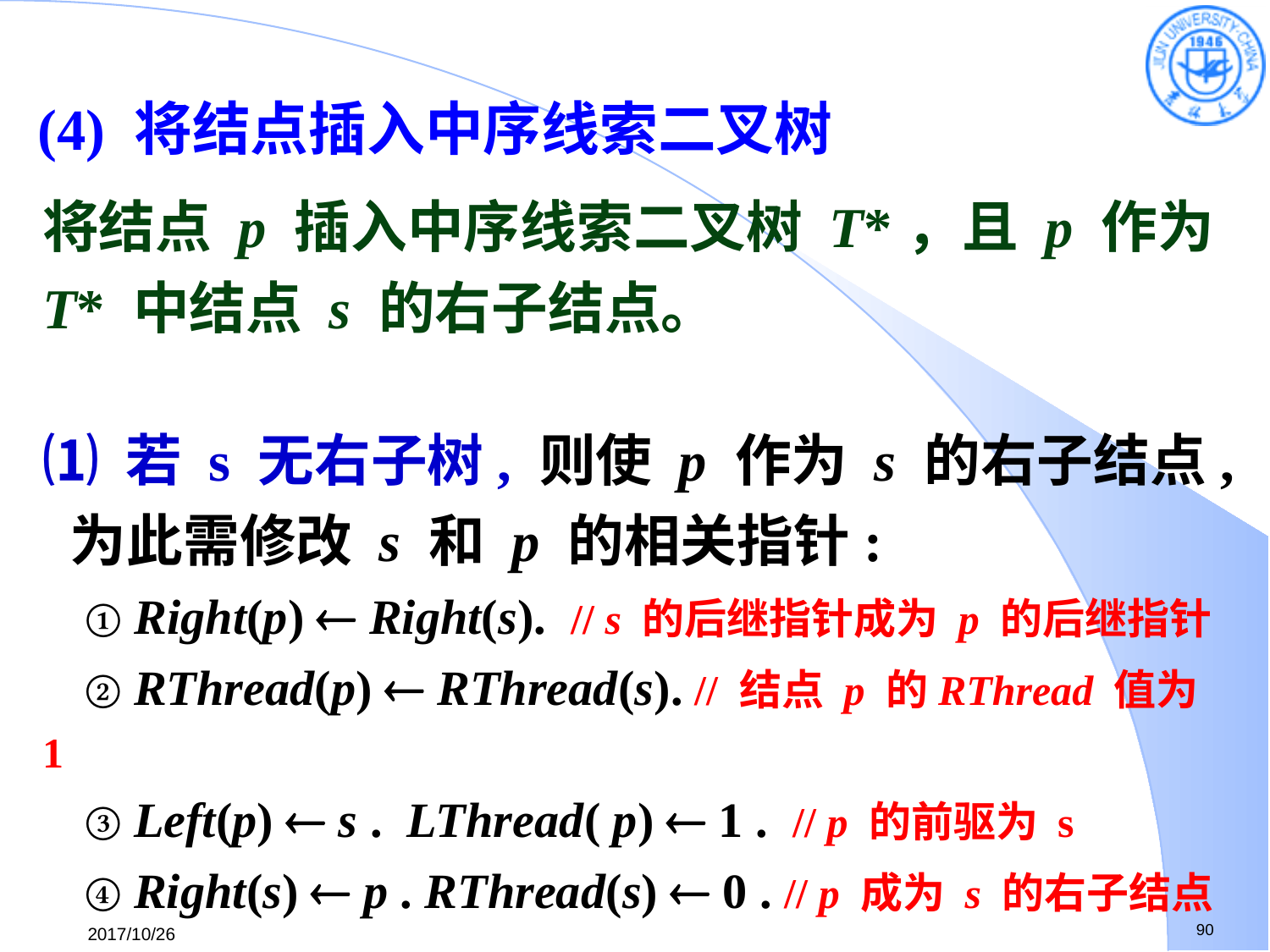

(4) 将结点插入中序线索二叉树
将结点 p 插入中序线索二叉树 T*，且 p 作为T* 中结点 s 的右子结点。

⑴ 若 s 无右子树, 则使 p 作为 s 的右子结点, 为此需修改 s 和 p 的相关指针:
    ① Right(p) ← Right(s).  // s 的后继指针成为 p 的后继指针
    ② RThread(p) ← RThread(s). // 结点 p 的RThread 值为 1
    ③ Left(p) ← s .  LThread( p) ← 1 .  // p 的前驱为 s
    ④ Right(s) ← p . RThread(s) ← 0 . // p 成为 s 的右子结点